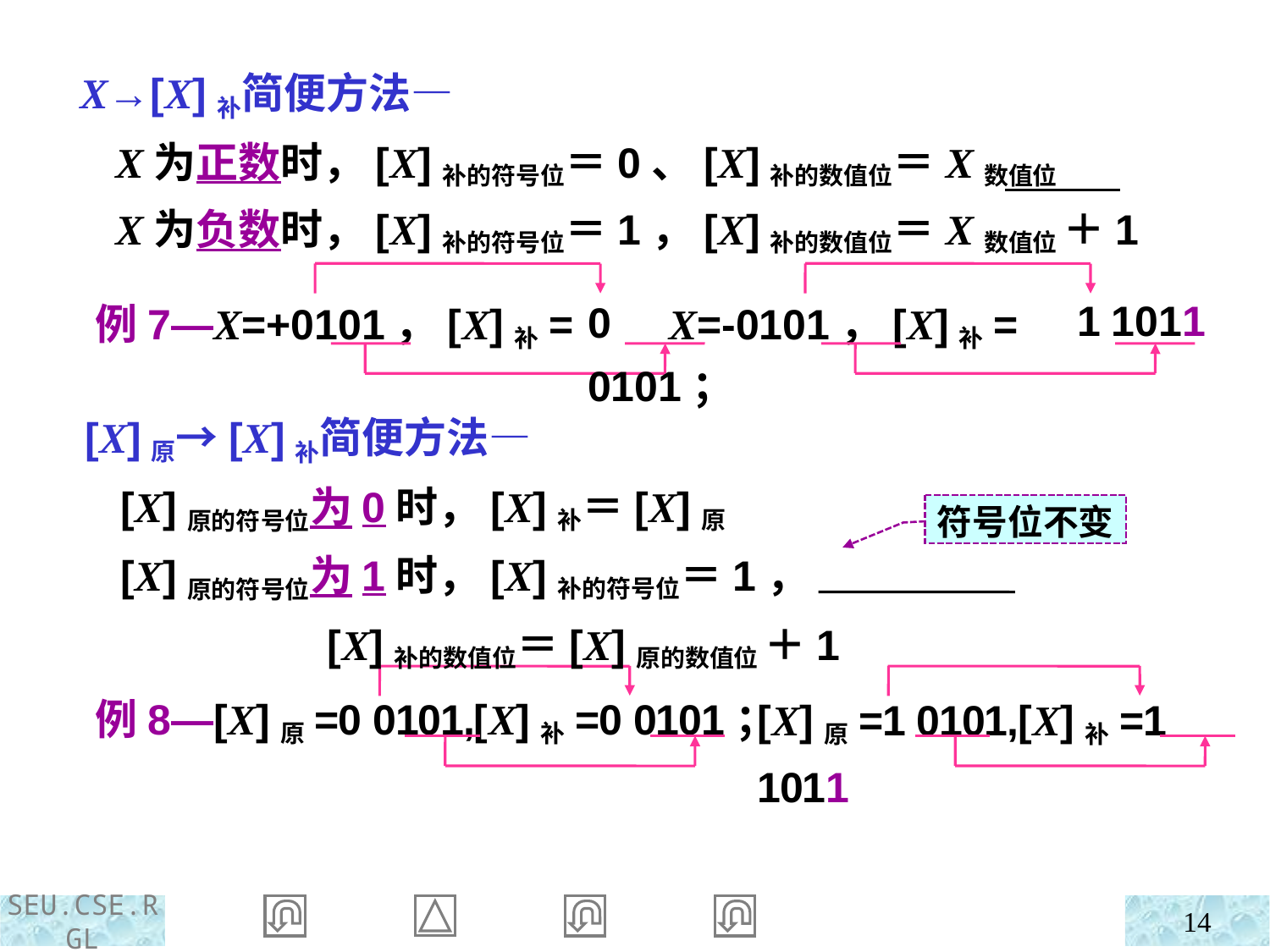

X→[X]补简便方法—
       X为正数时，[X]补的符号位＝0、[X]补的数值位＝X数值位
       X为负数时，[X]补的符号位＝1，[X]补的数值位＝X数值位 ＋1

1 1011
0 0101；
     例7—X=+0101，[X]补=        X=-0101，[X]补=
    [X]原→[X]补简便方法—
       [X]原的符号位为0时，[X]补＝[X]原
       [X]原的符号位为1时，[X]补的符号位＝1，
                        [X]补的数值位＝[X]原的数值位 ＋1

符号位不变

     例8—[X]原=0 0101,[X]补=0 0101；
[X]原=1 0101,[X]补=1 1011

14